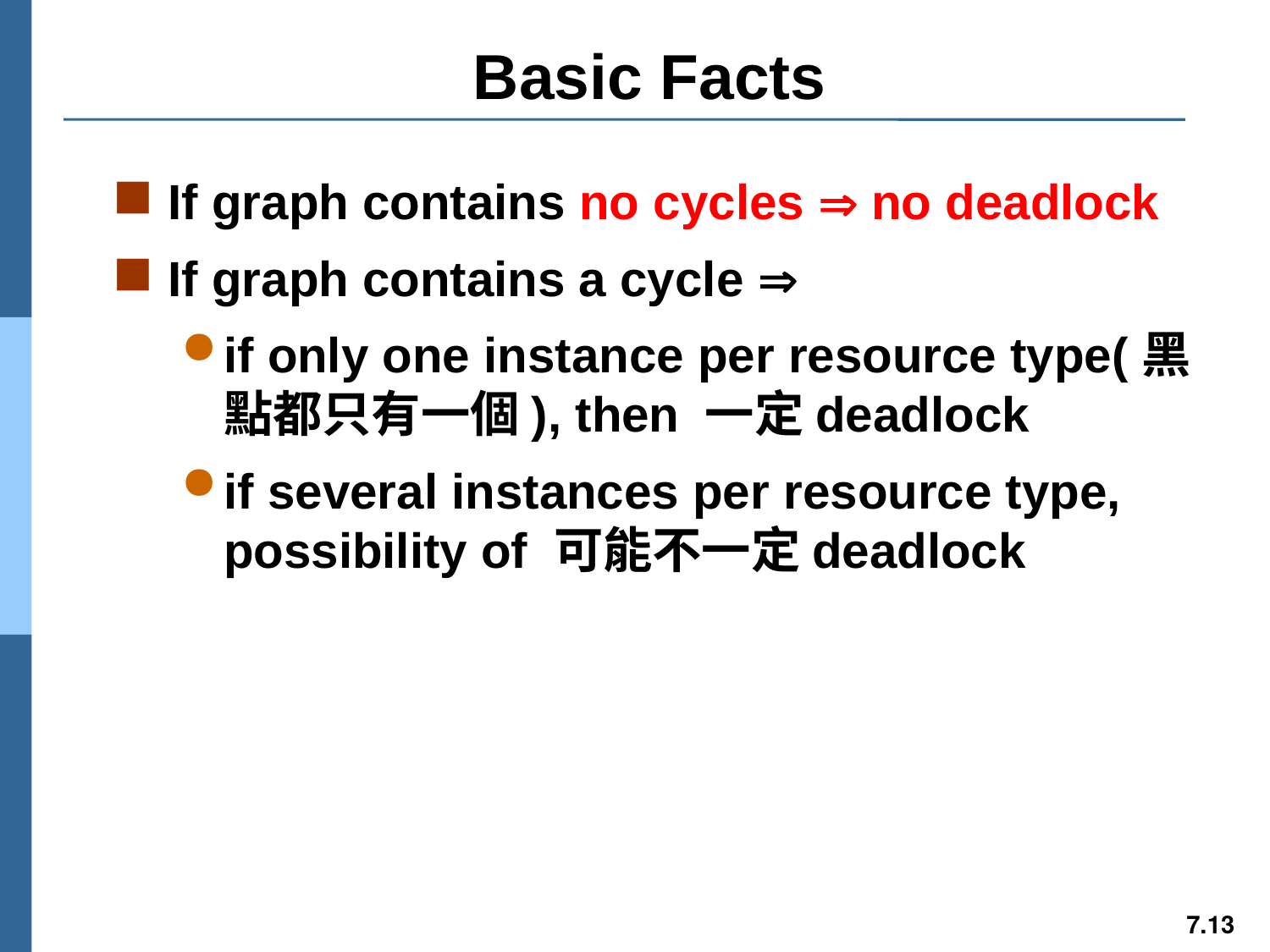

# Basic Facts
If graph contains no cycles ⇒ no deadlock
If graph contains a cycle ⇒
if only one instance per resource type(黑點都只有一個), then 一定deadlock
if several instances per resource type, possibility of 可能不一定deadlock